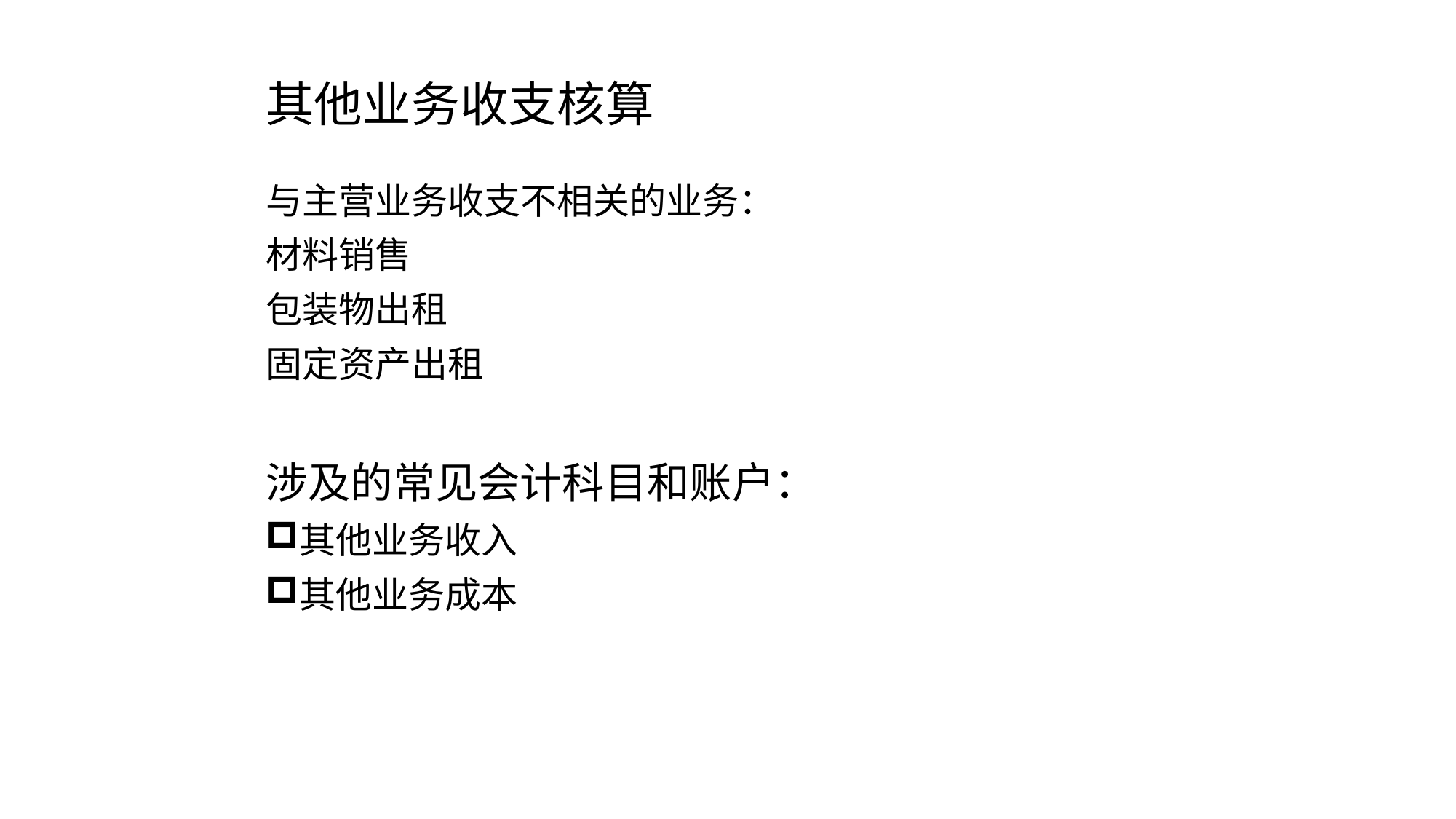

# 其他业务收支核算
与主营业务收支不相关的业务：
材料销售
包装物出租
固定资产出租

涉及的常见会计科目和账户：
其他业务收入
其他业务成本